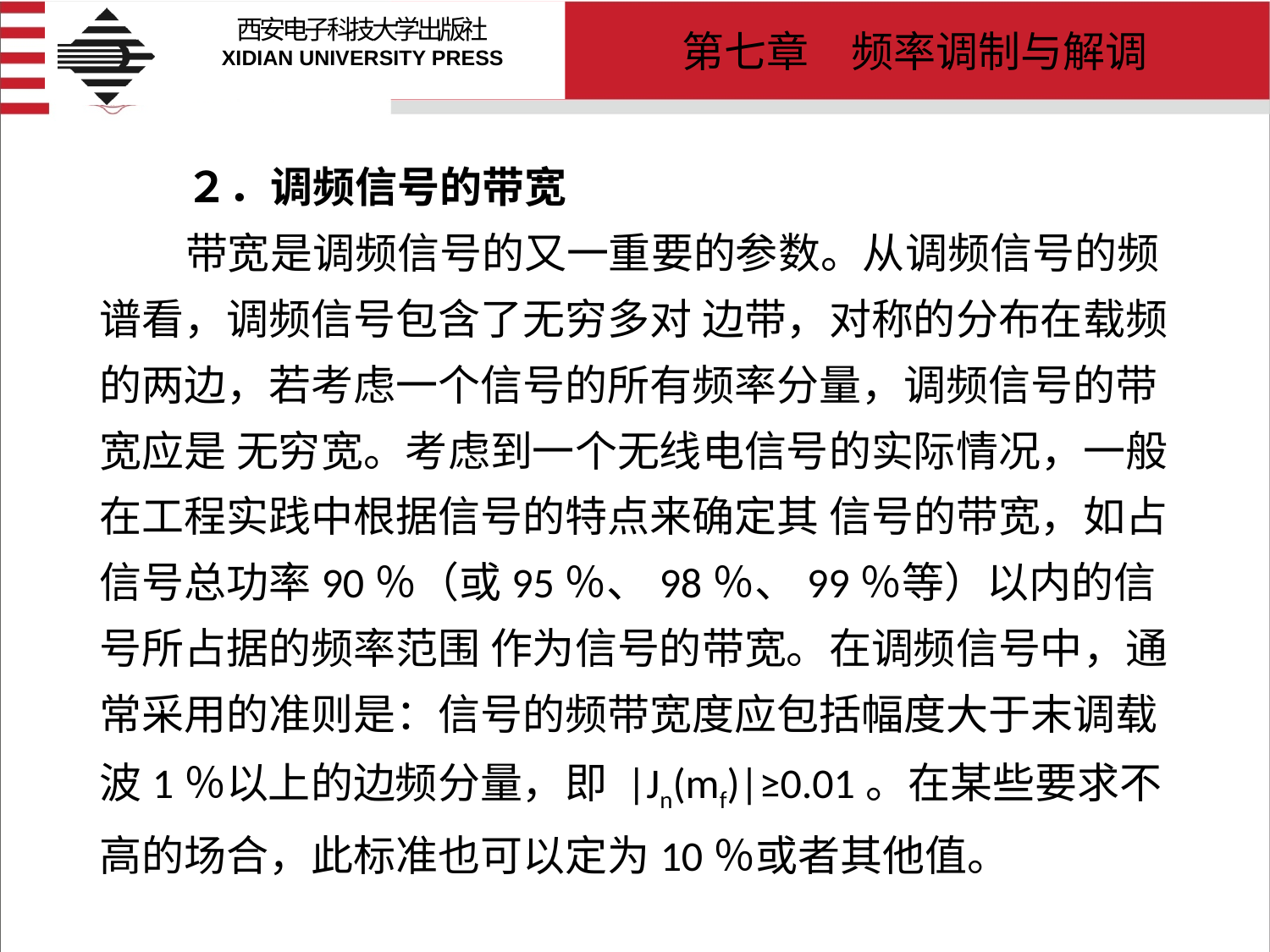

# ２．调频信号的带宽 带宽是调频信号的又一重要的参数。从调频信号的频谱看，调频信号包含了无穷多对 边带，对称的分布在载频的两边，若考虑一个信号的所有频率分量，调频信号的带宽应是 无穷宽。考虑到一个无线电信号的实际情况，一般在工程实践中根据信号的特点来确定其 信号的带宽，如占信号总功率90％（或95％、98％、99％等）以内的信号所占据的频率范围 作为信号的带宽。在调频信号中，通常采用的准则是：信号的频带宽度应包括幅度大于末调载波1％以上的边频分量，即 |Jn(mf)|≥0.01。在某些要求不高的场合，此标准也可以定为10％或者其他值。